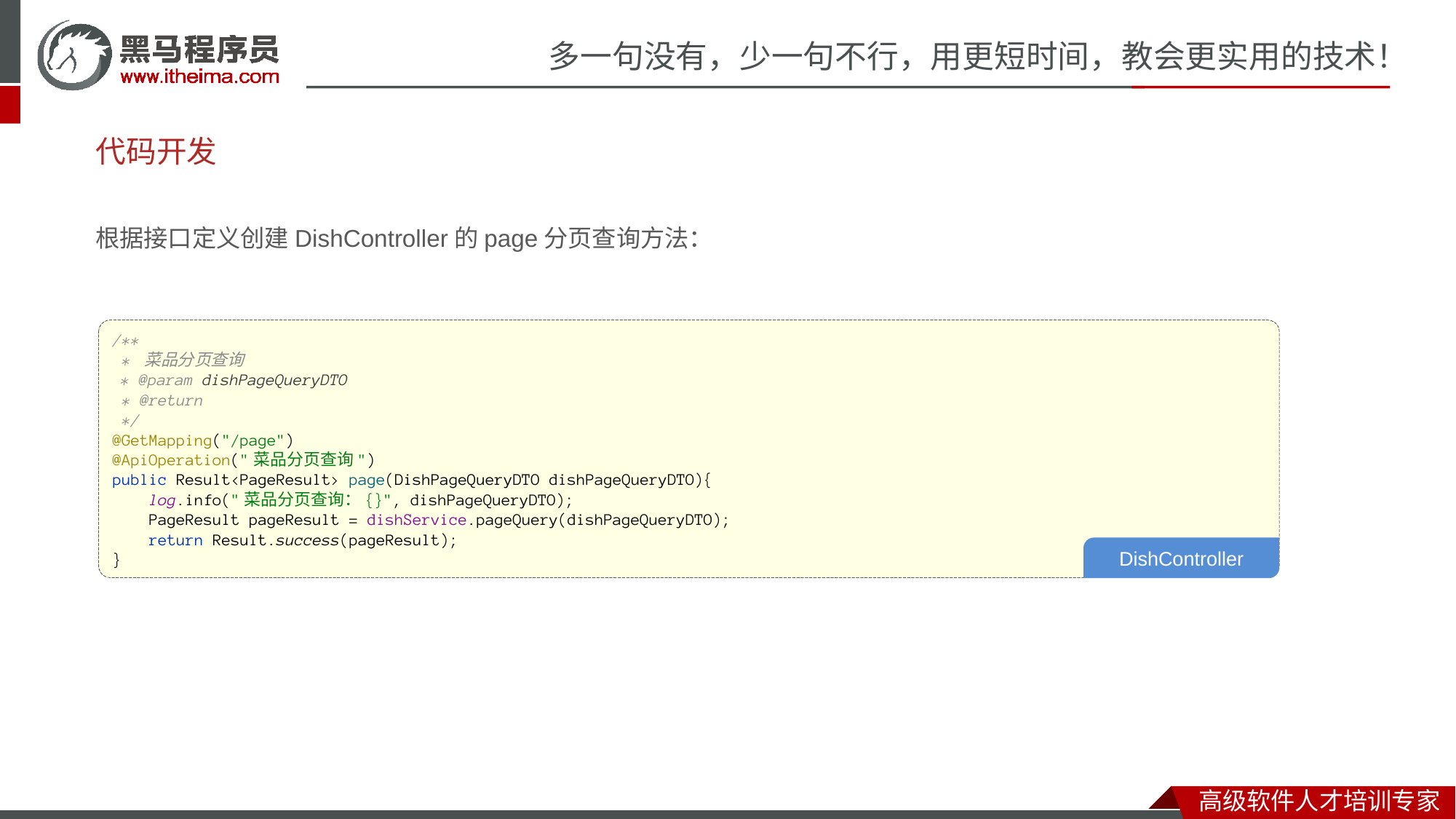

# 代码开发
根据接口定义创建DishController的page分页查询方法：
/**
 * 菜品分页查询
 * @param dishPageQueryDTO
 * @return
 */
@GetMapping("/page")
@ApiOperation("菜品分页查询")
public Result<PageResult> page(DishPageQueryDTO dishPageQueryDTO){
    log.info("菜品分页查询：{}", dishPageQueryDTO);
    PageResult pageResult = dishService.pageQuery(dishPageQueryDTO);
    return Result.success(pageResult);
}
DishController